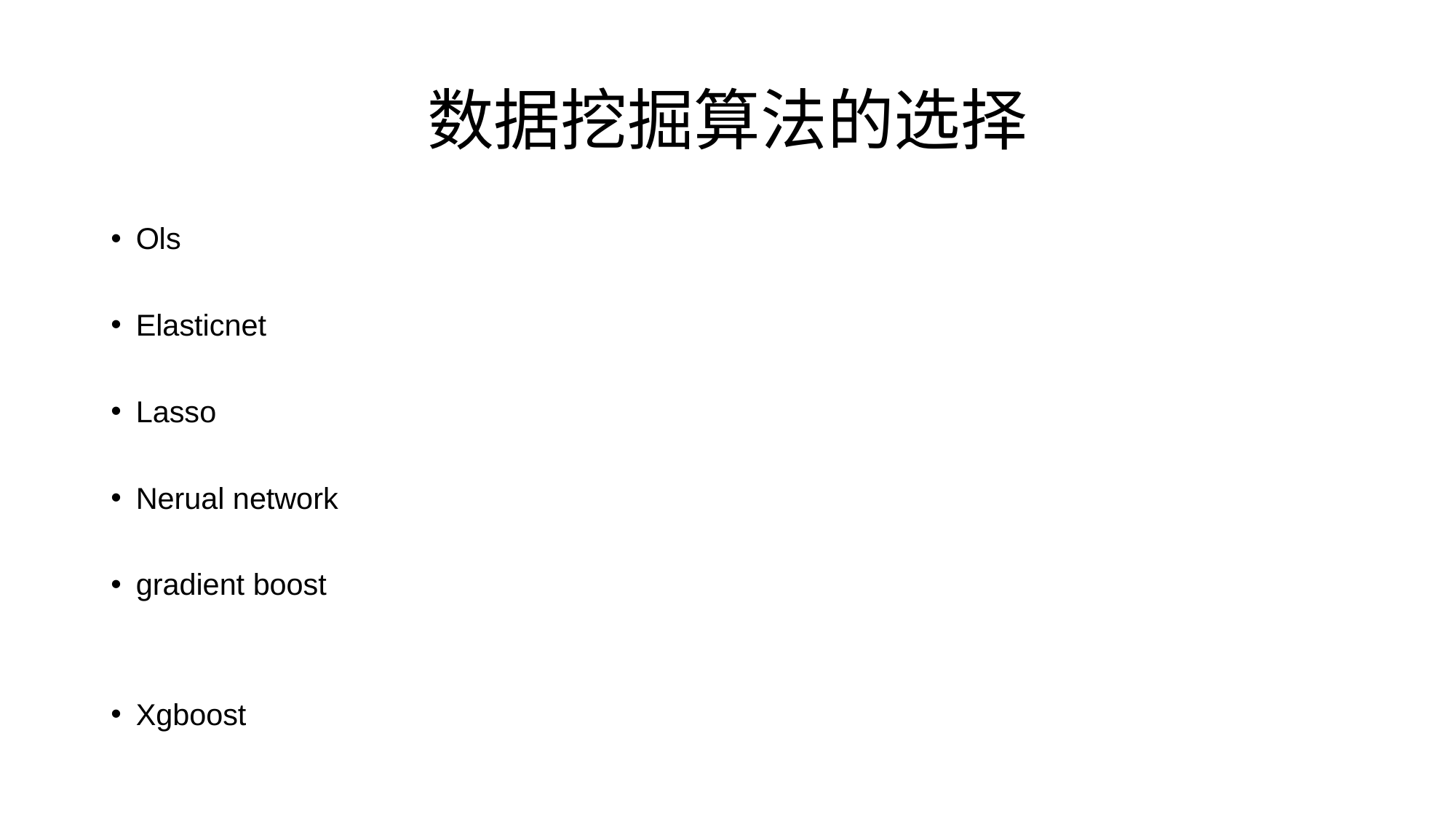

# 数据挖掘算法的选择
Ols

Elasticnet

Lasso

Nerual network

gradient boost

Xgboost